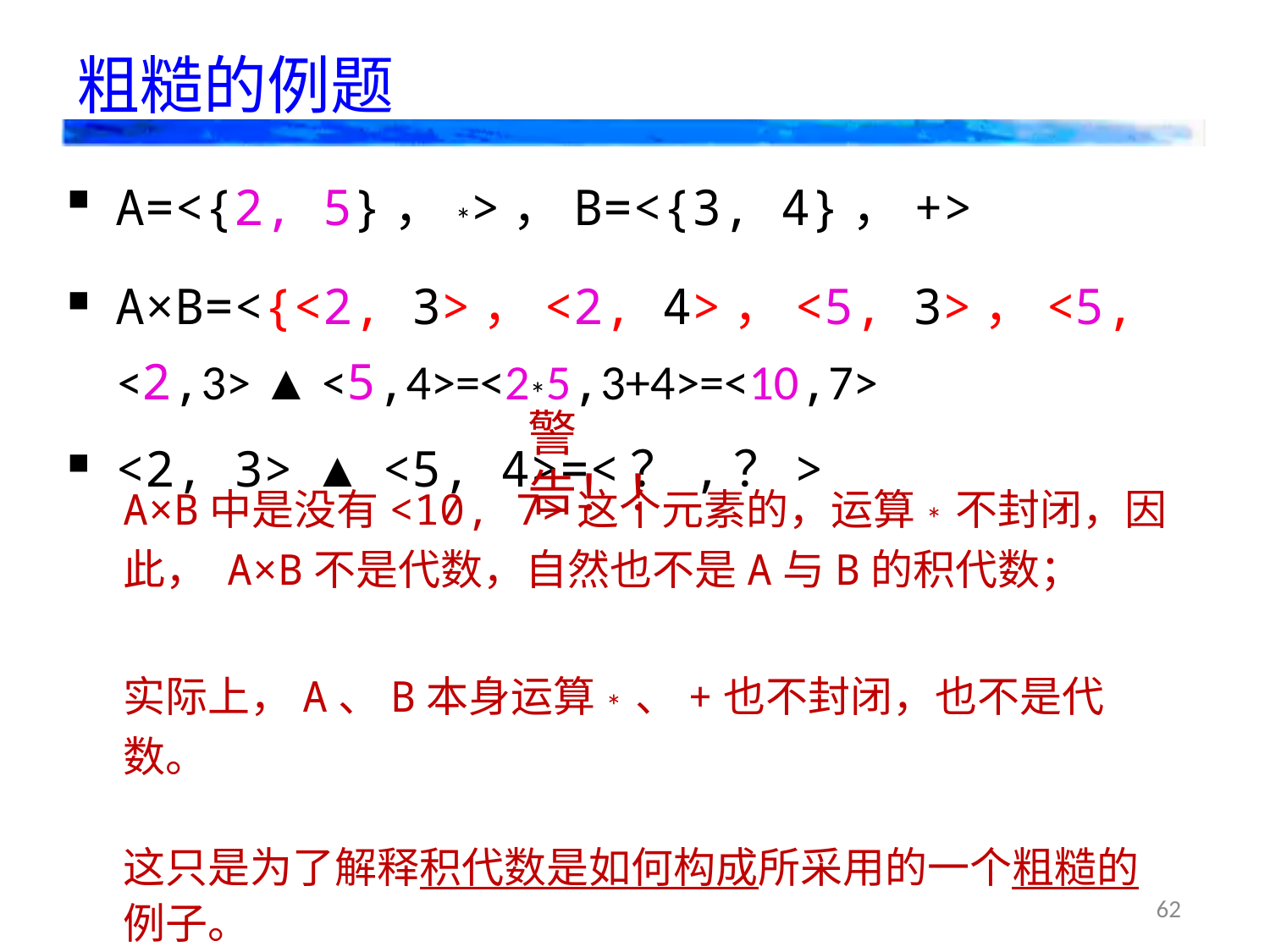

# 粗糙的例题
A=<{2, 5}，*>，B=<{3, 4}，+>
A×B=<{<2, 3>，<2, 4>，<5, 3>，<5, 4>}，▲>
<2, 3> ▲ <5, 4>=<？,？>
<2,3> ▲ <5,4>=<2*5,3+4>=<10,7>
警告！！
A×B中是没有<10, 7>这个元素的，运算*不封闭，因此， A×B不是代数，自然也不是A与B的积代数；

实际上，A、B本身运算*、+也不封闭，也不是代数。

这只是为了解释积代数是如何构成所采用的一个粗糙的例子。
62